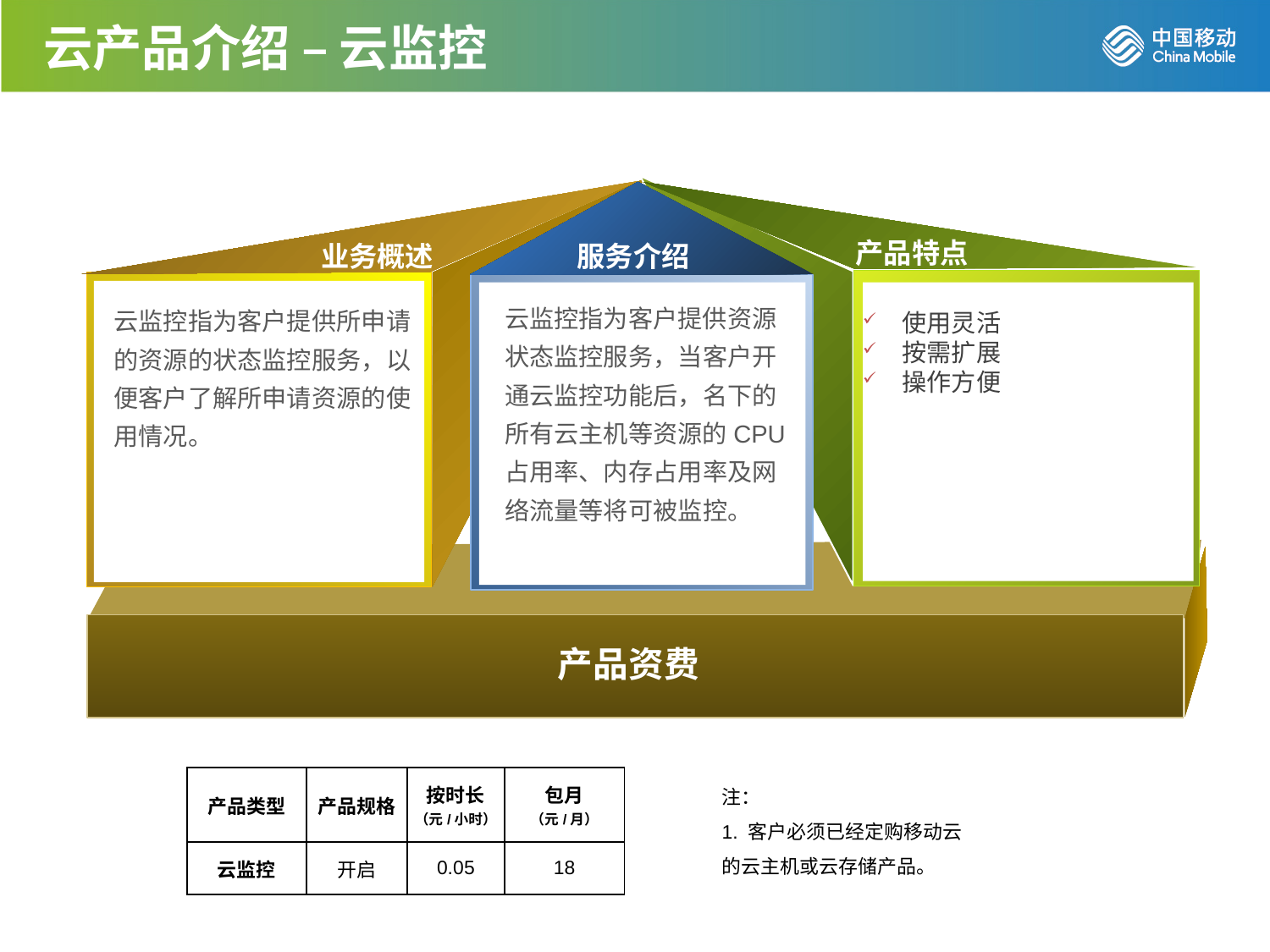

# 云产品介绍 – 云监控

产品特点
业务概述
服务介绍
云监控指为客户提供资源状态监控服务，当客户开通云监控功能后，名下的所有云主机等资源的CPU占用率、内存占用率及网络流量等将可被监控。
云监控指为客户提供所申请的资源的状态监控服务，以便客户了解所申请资源的使用情况。

PPT模板下载：www.1ppt.com/moban/     行业PPT模板：www.1ppt.com/hangye/
节日PPT模板：www.1ppt.com/jieri/           PPT素材下载：www.1ppt.com/sucai/
PPT背景图片：www.1ppt.com/beijing/      PPT图表下载：www.1ppt.com/tubiao/
优秀PPT下载：www.1ppt.com/xiazai/        PPT教程： www.1ppt.com/powerpoint/
Word教程： www.1ppt.com/word/              Excel教程：www.1ppt.com/excel/
资料下载：www.1ppt.com/ziliao/                PPT课件下载：www.1ppt.com/kejian/
范文下载：www.1ppt.com/fanwen/             试卷下载：www.1ppt.com/shiti/
教案下载：www.1ppt.com/jiaoan/

产品资费
使用灵活
按需扩展
操作方便
| 产品类型 | 产品规格 | 按时长 （元/小时） | 包月 （元/月） |
| --- | --- | --- | --- |
| 云监控 | 开启 | 0.05 | 18 |
注：
1. 客户必须已经定购移动云的云主机或云存储产品。